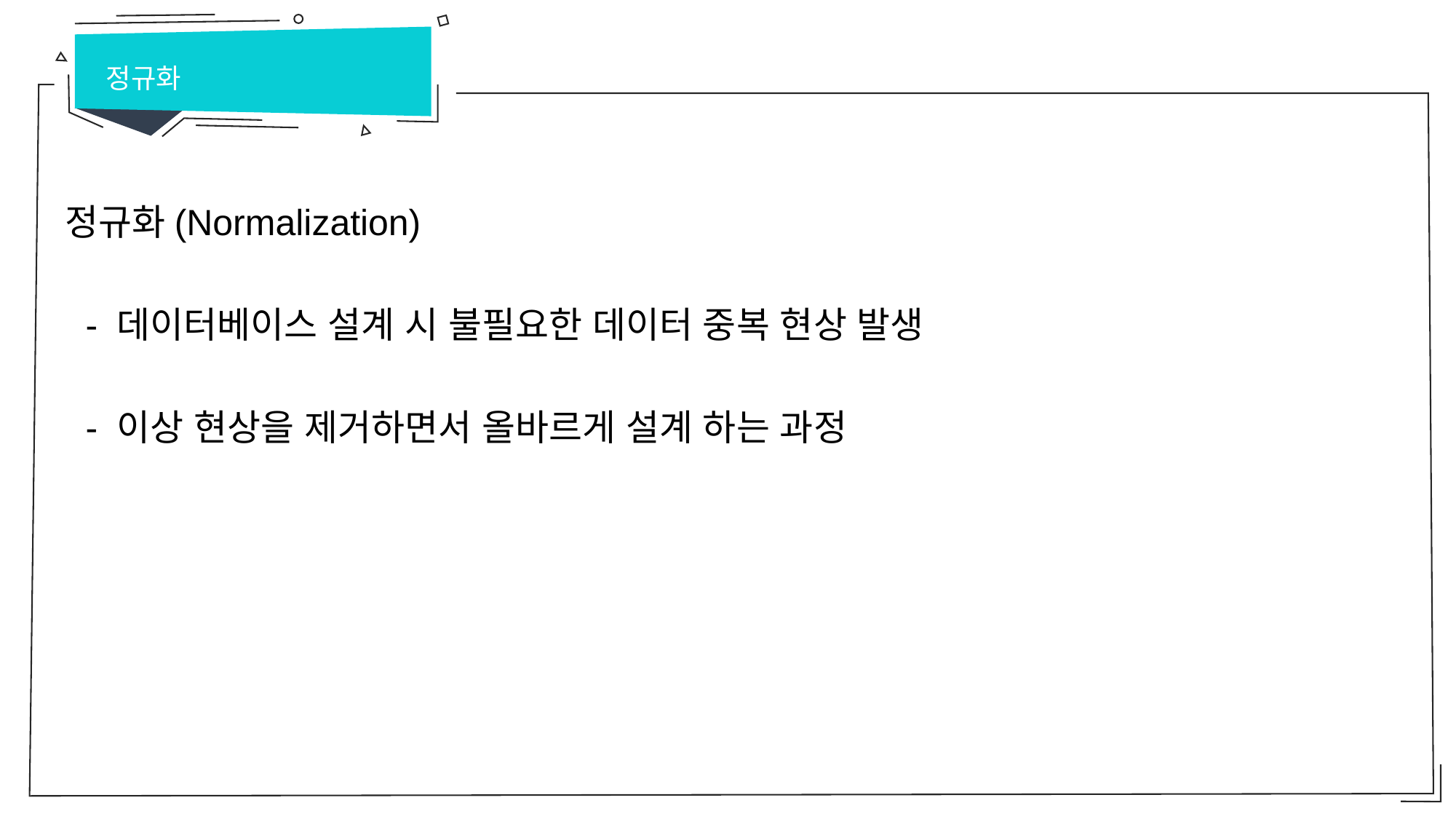

정규화
정규화(Normalization)
  - 데이터베이스 설계 시 불필요한 데이터 중복 현상 발생
  - 이상 현상을 제거하면서 올바르게 설계 하는 과정